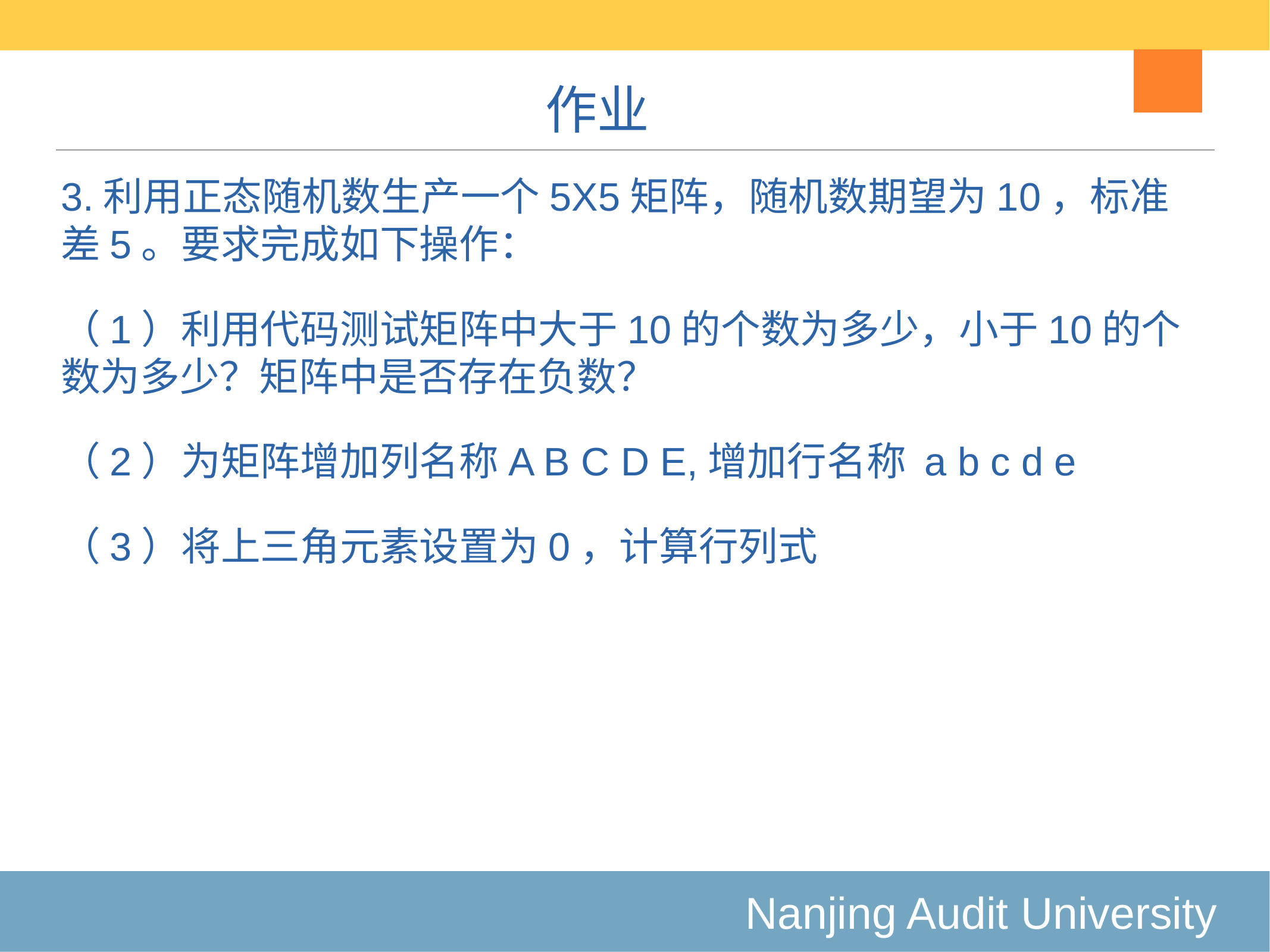

# 作业
3.利用正态随机数生产一个5X5矩阵，随机数期望为10，标准差5。要求完成如下操作：
（1）利用代码测试矩阵中大于10的个数为多少，小于10的个数为多少？矩阵中是否存在负数？
（2）为矩阵增加列名称A B C D E,增加行名称 a b c d e
（3）将上三角元素设置为0，计算行列式